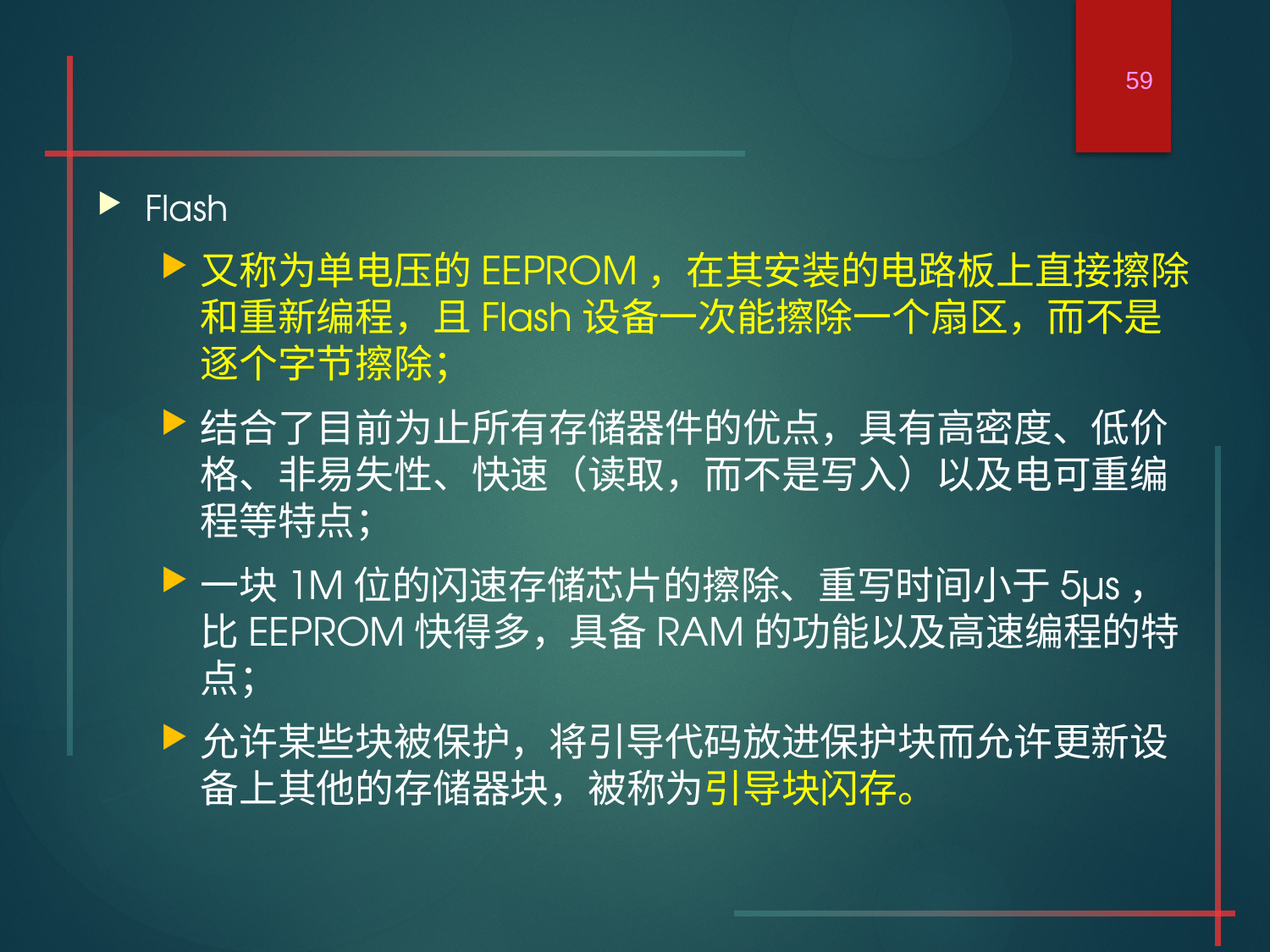

59
Flash
又称为单电压的EEPROM，在其安装的电路板上直接擦除和重新编程，且Flash设备一次能擦除一个扇区，而不是逐个字节擦除；
结合了目前为止所有存储器件的优点，具有高密度、低价格、非易失性、快速（读取，而不是写入）以及电可重编程等特点；
一块1M位的闪速存储芯片的擦除、重写时间小于5μs，比EEPROM快得多，具备RAM的功能以及高速编程的特点；
允许某些块被保护，将引导代码放进保护块而允许更新设备上其他的存储器块，被称为引导块闪存。